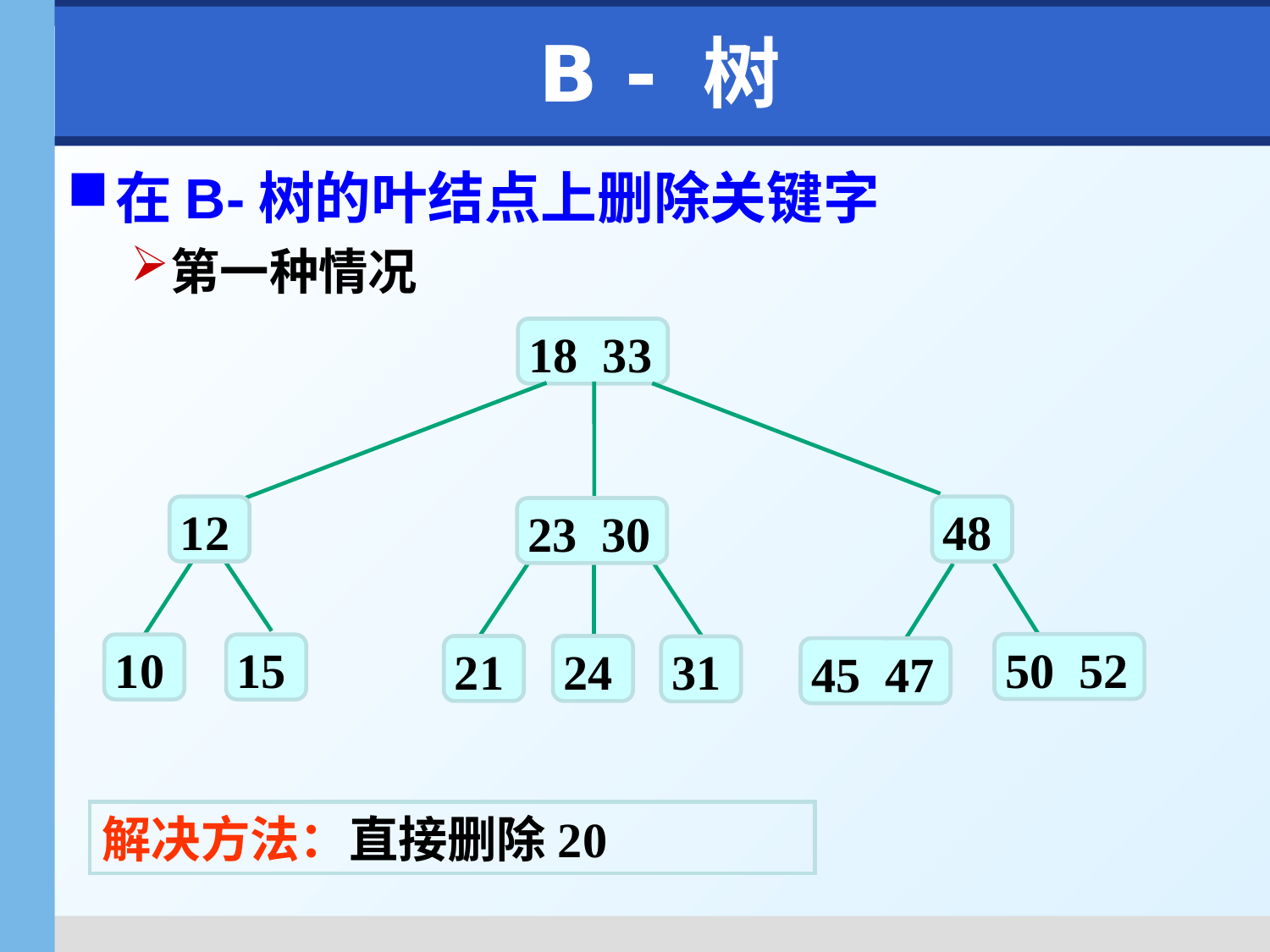

# B - 树
在B-树的叶结点上删除关键字
第一种情况

18  33

12
48
23  30

50  52
10
15
21
24
31
45  47
解决方法：直接删除20